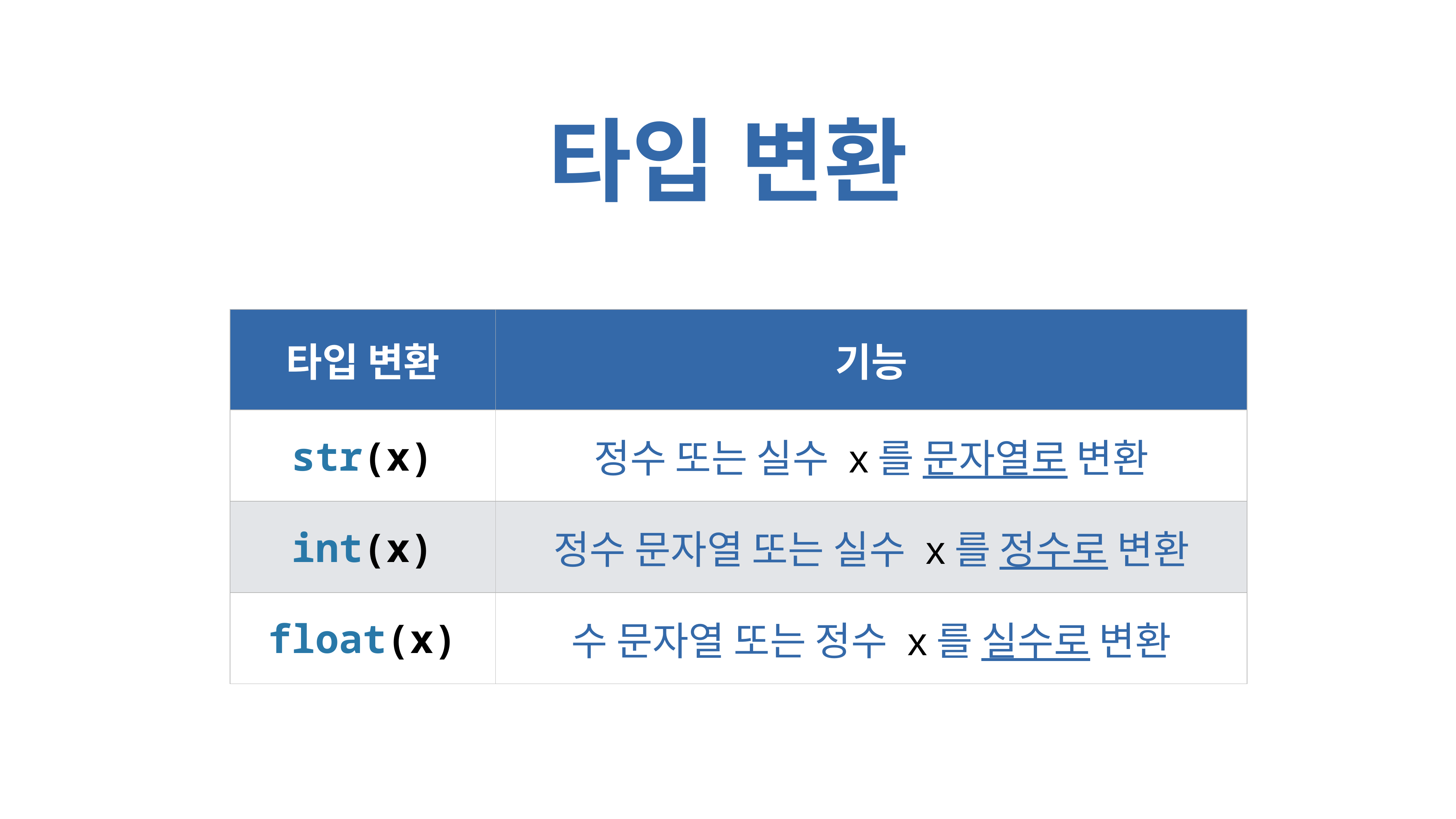

타입 변환
| 타입 변환 | 기능 |
| --- | --- |
| str(x) | 정수 또는 실수 x를 문자열로 변환 |
| int(x) | 정수 문자열 또는 실수 x를 정수로 변환 |
| float(x) | 수 문자열 또는 정수 x를 실수로 변환 |